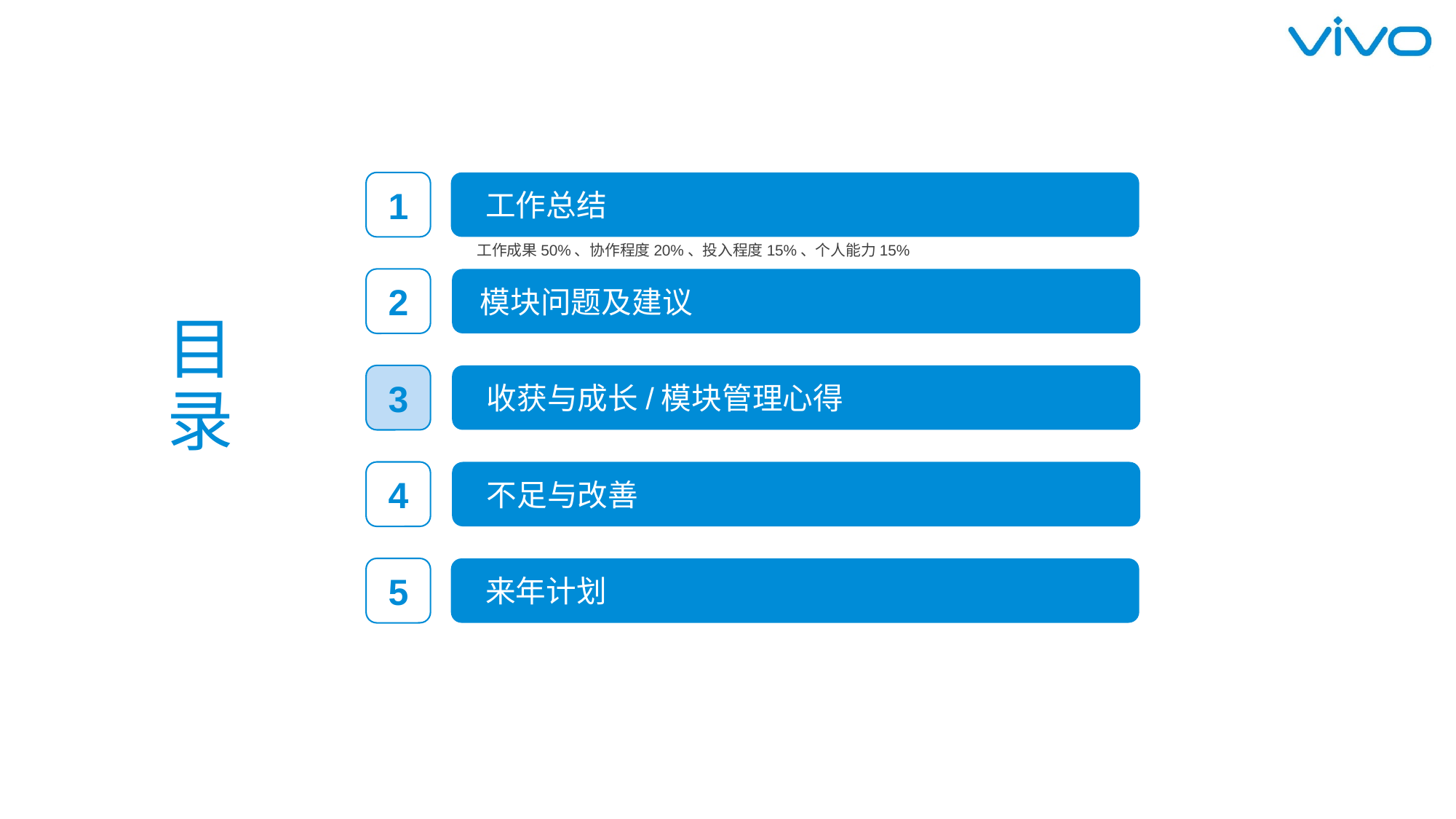

1
  工作总结
工作成果50%、协作程度20%、投入程度15%、个人能力15%
2
 模块问题及建议
# 目 录
3
  收获与成长/模块管理心得
4
  不足与改善
5
  来年计划